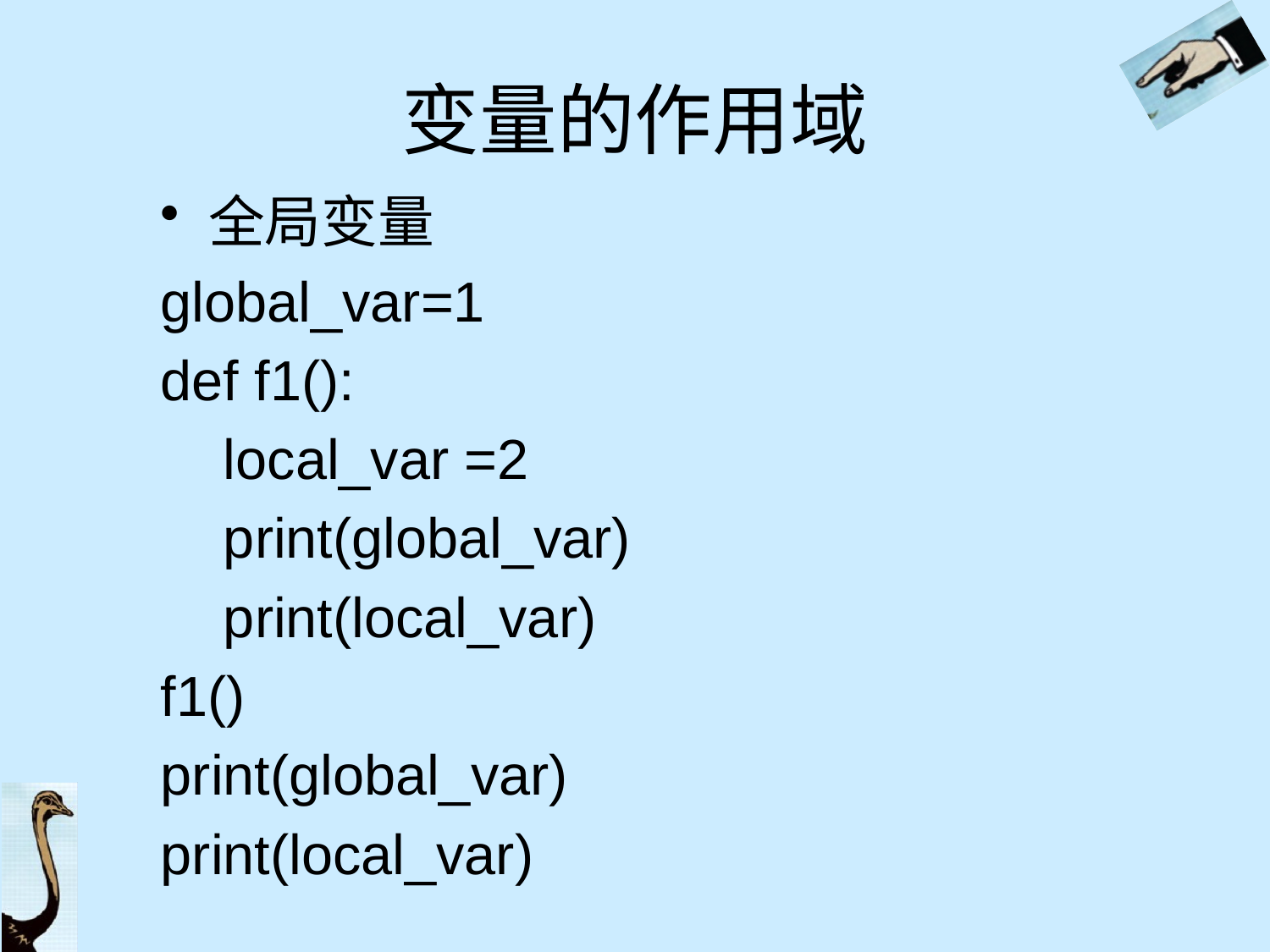

# 变量的作用域
全局变量
global_var=1
def f1():
    local_var =2
    print(global_var)
    print(local_var)
f1()
print(global_var)
print(local_var)